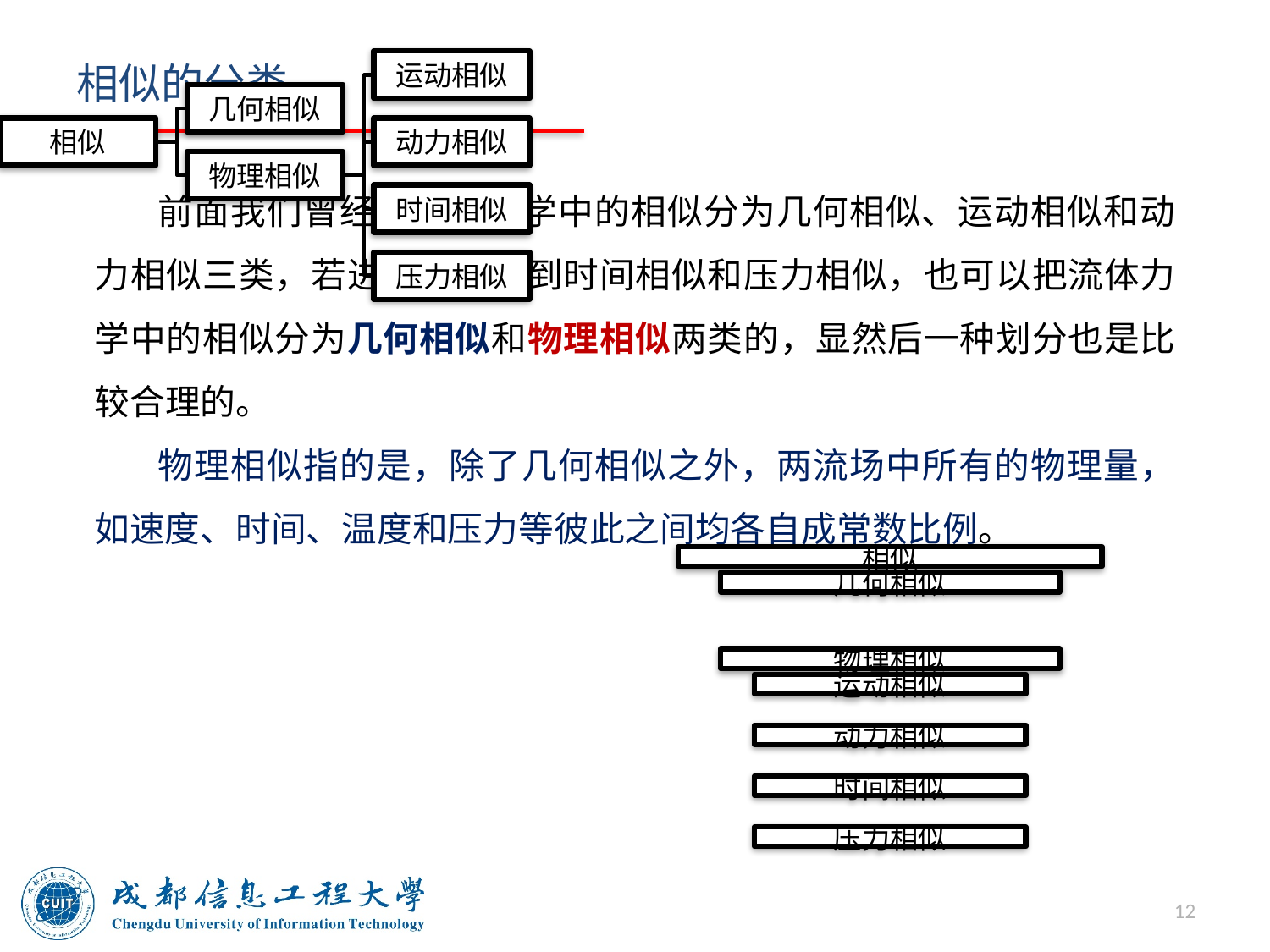

# 相似的分类
前面我们曾经把流体力学中的相似分为几何相似、运动相似和动力相似三类，若进一步考虑到时间相似和压力相似，也可以把流体力学中的相似分为几何相似和物理相似两类的，显然后一种划分也是比较合理的。
物理相似指的是，除了几何相似之外，两流场中所有的物理量，如速度、时间、温度和压力等彼此之间均各自成常数比例。
相似
几何相似
物理相似
运动相似
动力相似
时间相似
压力相似
相似
几何相似
物理相似
运动相似
动力相似
时间相似
压力相似
12